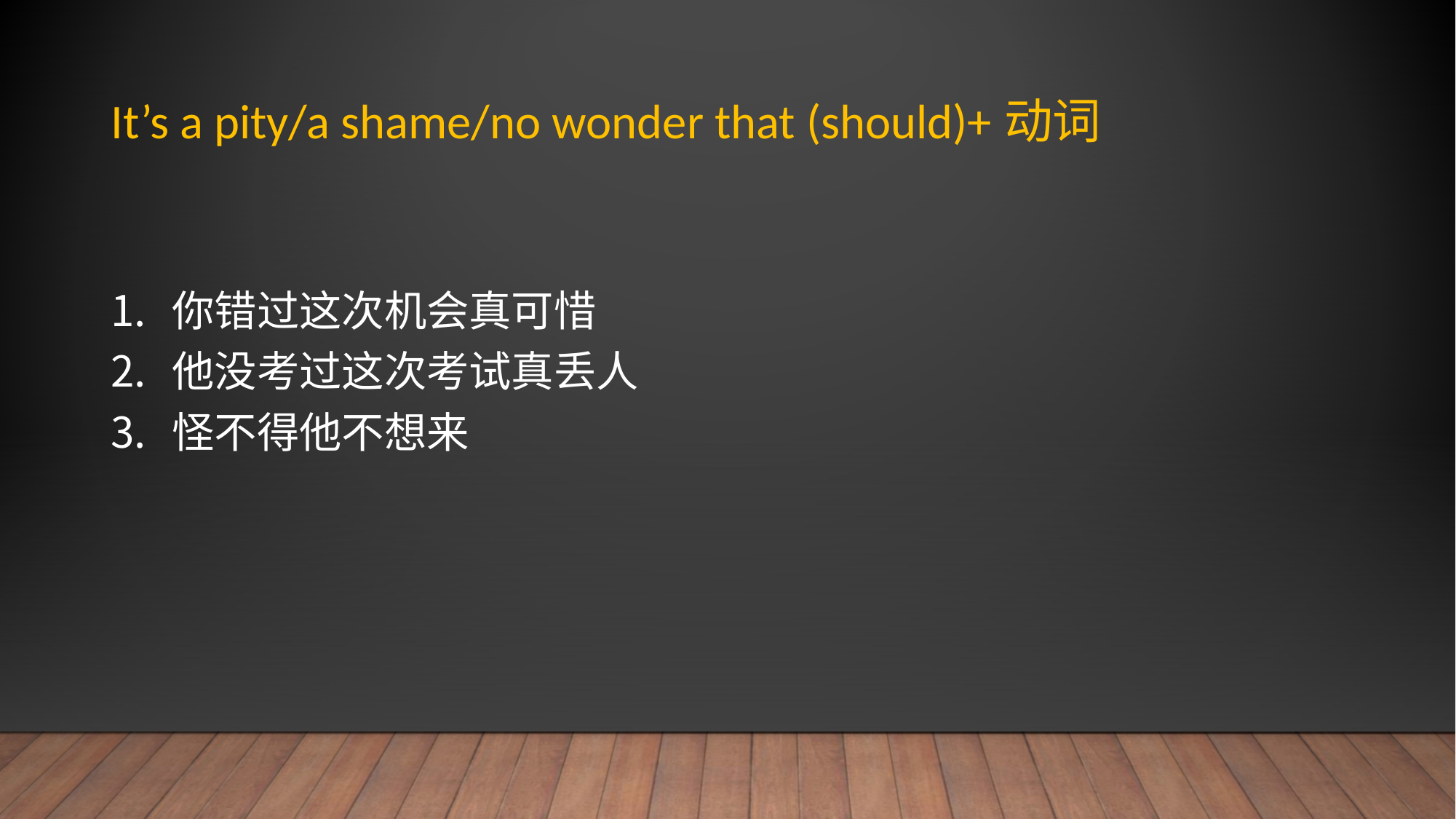

# It’s a pity/a shame/no wonder that (should)+动词

你错过这次机会真可惜
他没考过这次考试真丢人
怪不得他不想来